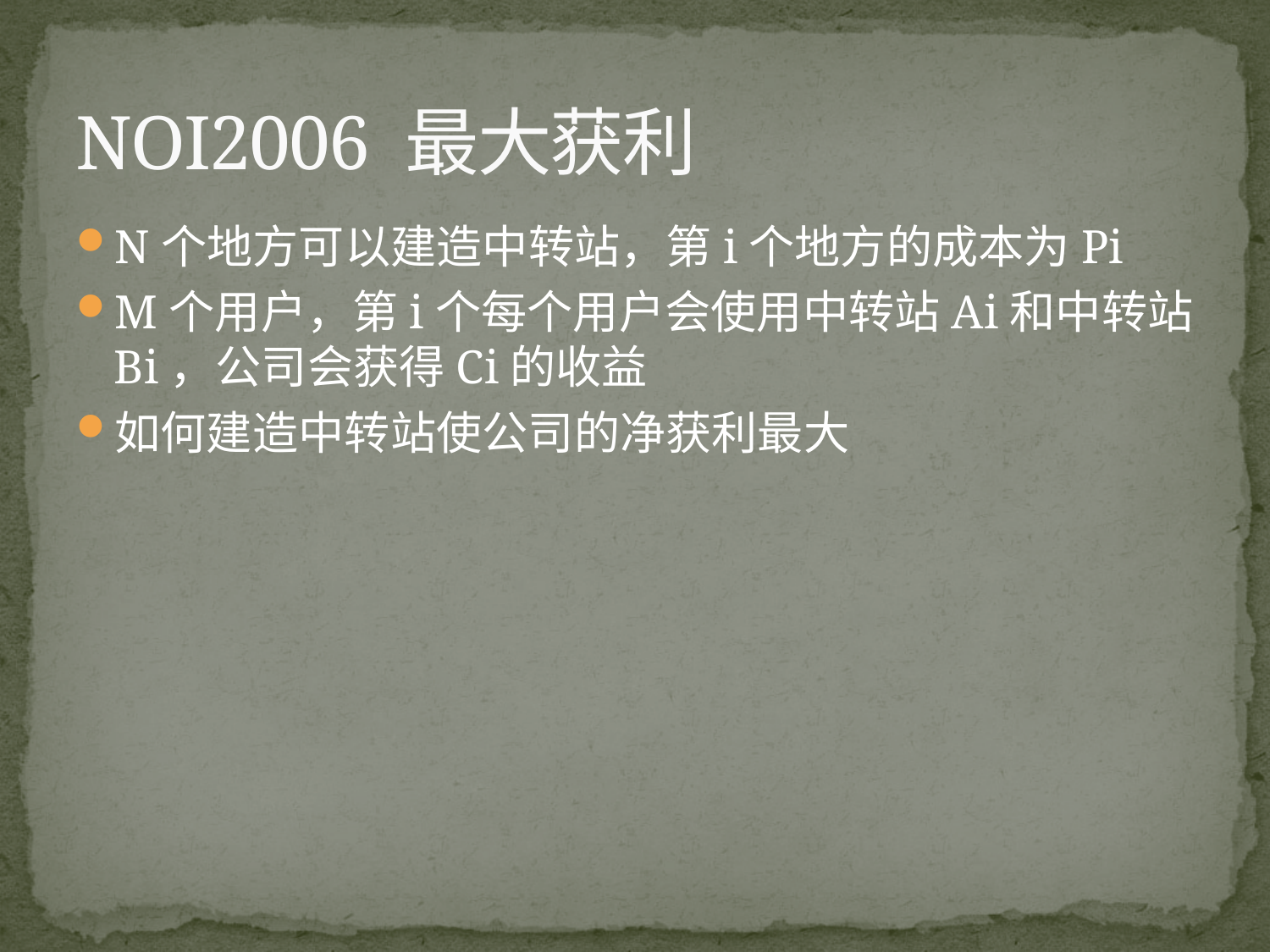

# NOI2006 最大获利
N个地方可以建造中转站，第i个地方的成本为Pi
M个用户，第i个每个用户会使用中转站Ai和中转站Bi，公司会获得Ci的收益
如何建造中转站使公司的净获利最大